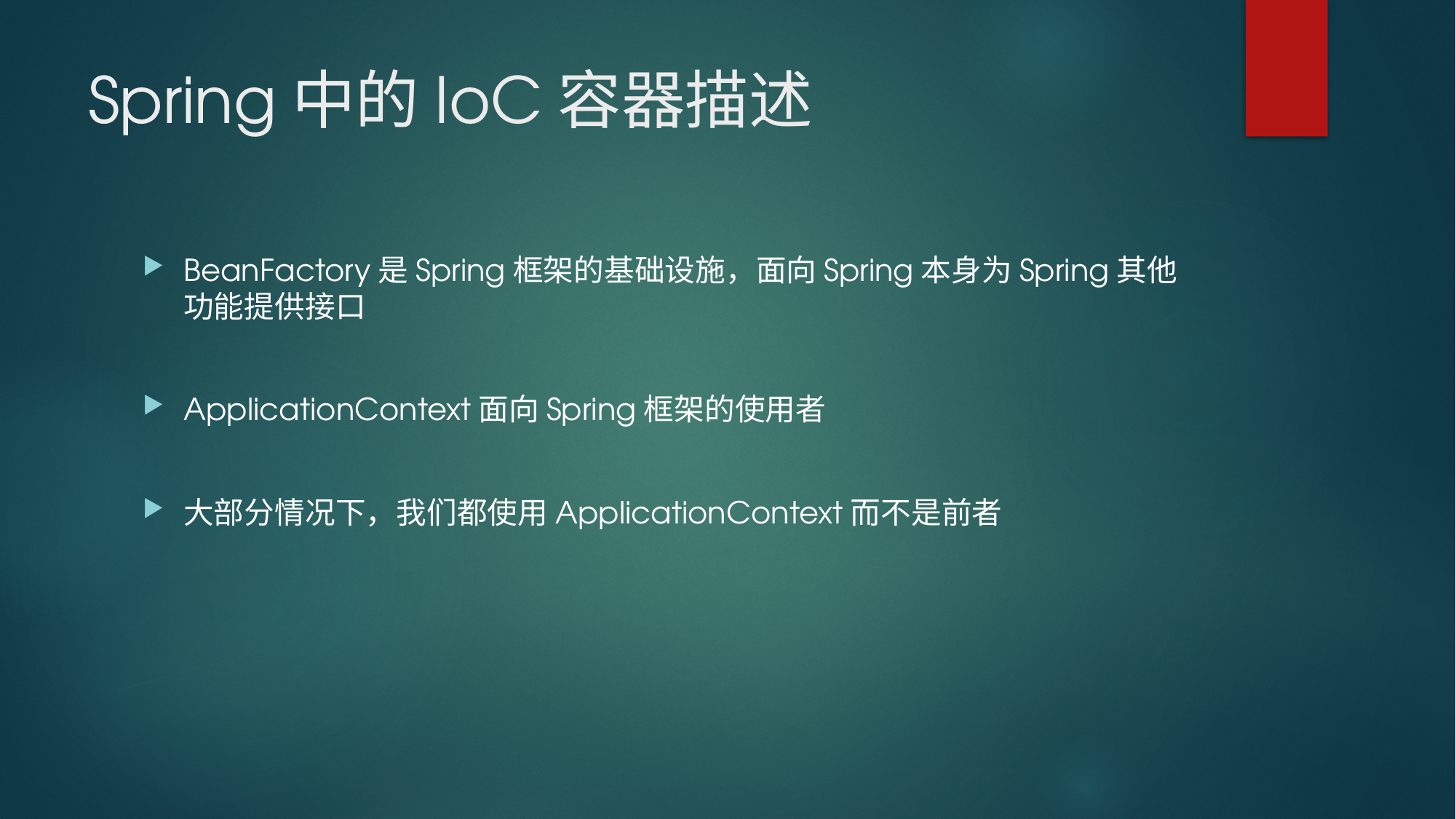

# Spring中的IoC容器描述
BeanFactory是Spring框架的基础设施，面向Spring本身为Spring其他功能提供接口

ApplicationContext面向Spring框架的使用者

大部分情况下，我们都使用ApplicationContext而不是前者